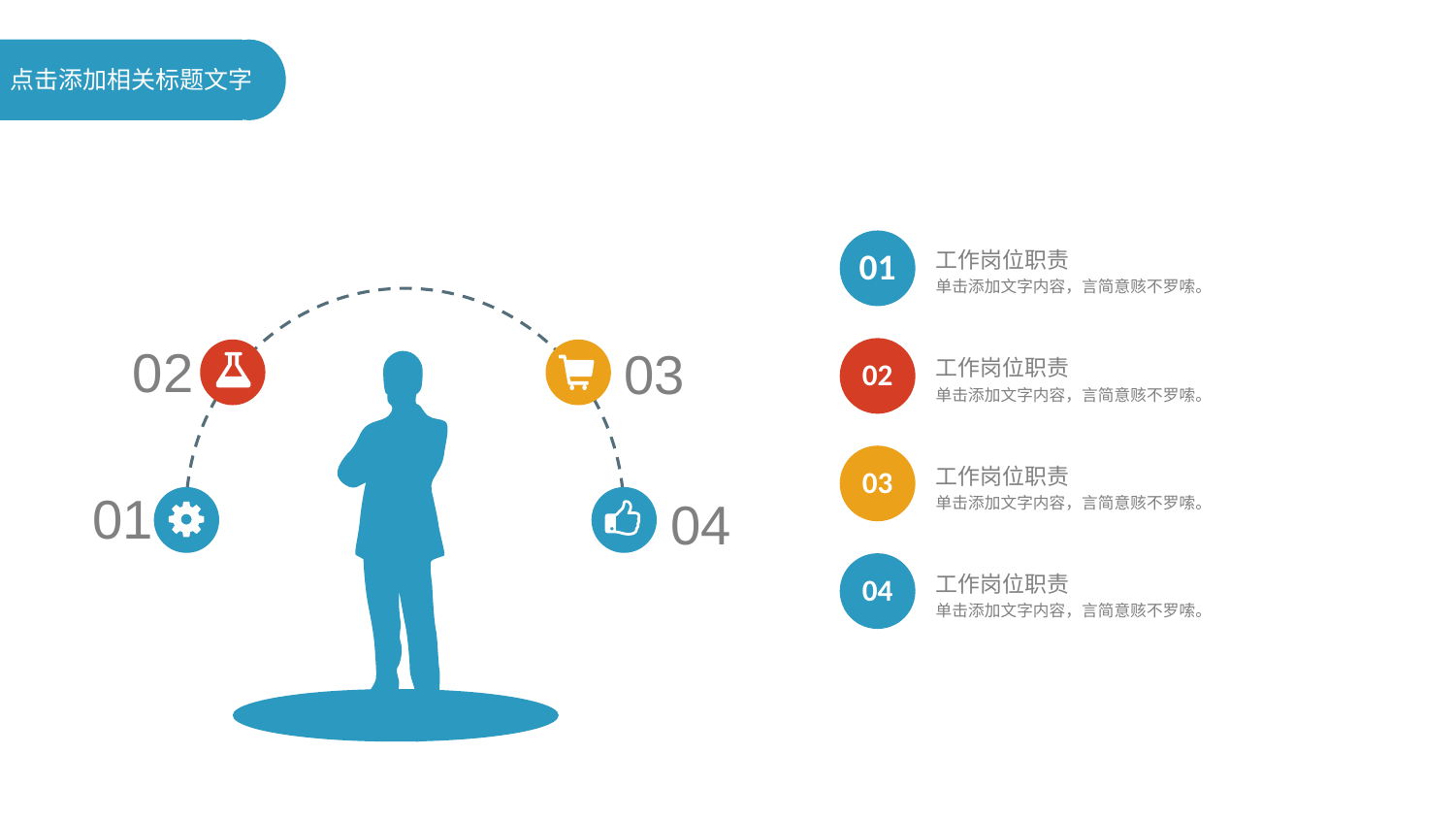

01
工作岗位职责
单击添加文字内容，言简意赅不罗嗦。
02

03

02
工作岗位职责
单击添加文字内容，言简意赅不罗嗦。

03
工作岗位职责
单击添加文字内容，言简意赅不罗嗦。
01

04

04
工作岗位职责
单击添加文字内容，言简意赅不罗嗦。